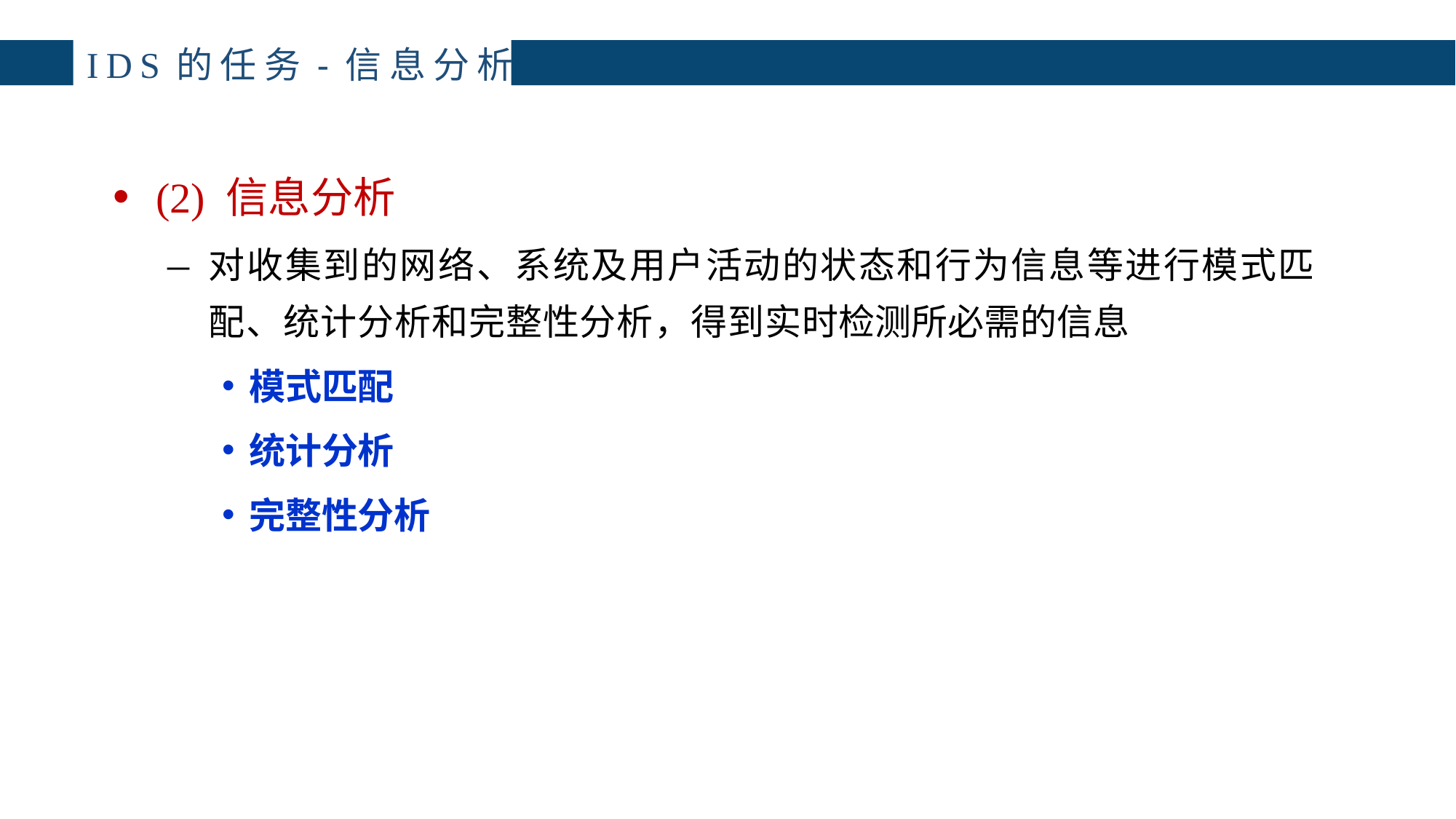

# IDS的任务-信息分析
(2) 信息分析
对收集到的网络、系统及用户活动的状态和行为信息等进行模式匹配、统计分析和完整性分析，得到实时检测所必需的信息
模式匹配
统计分析
完整性分析